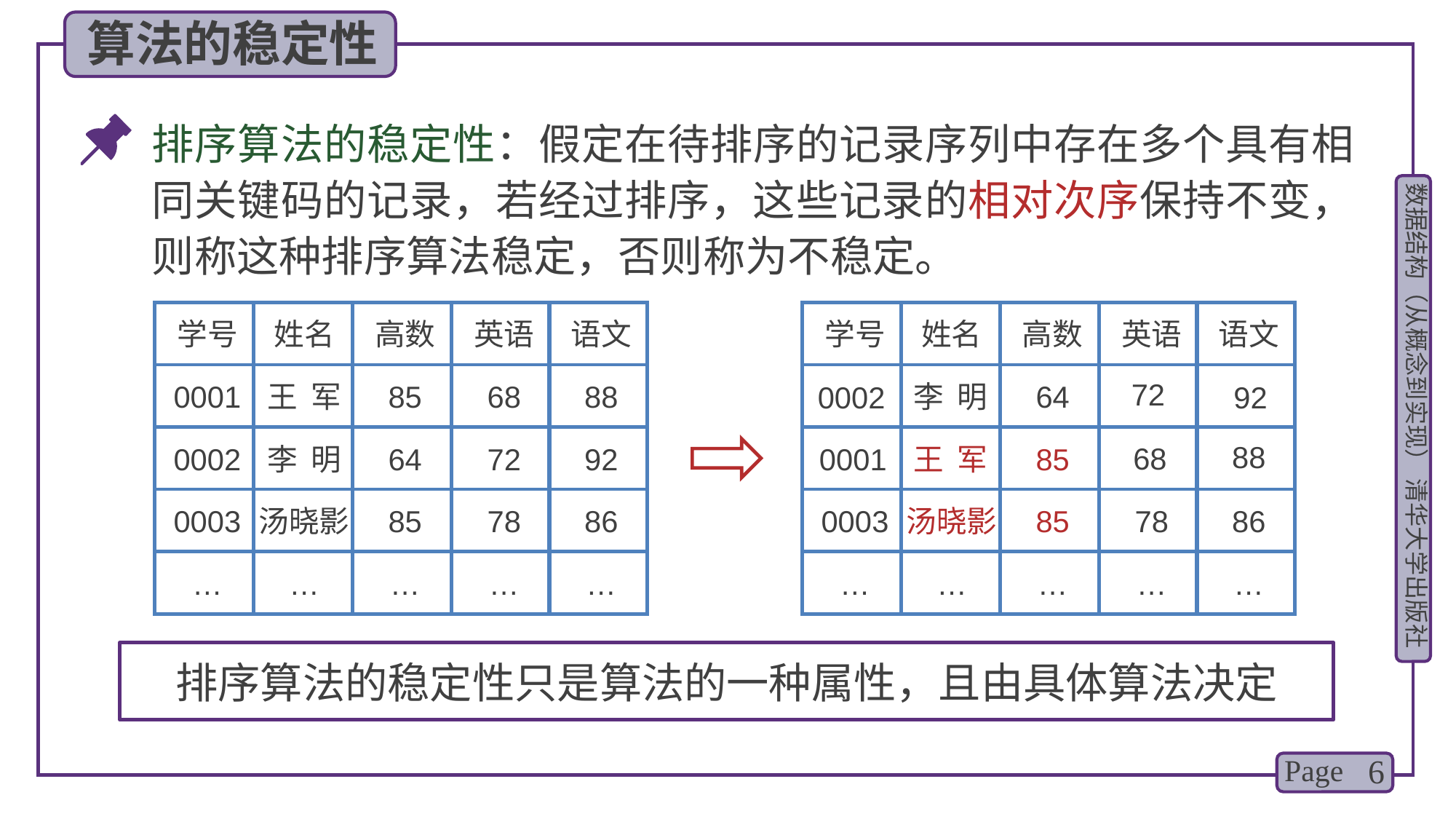

算法的稳定性

排序算法的稳定性：假定在待排序的记录序列中存在多个具有相同关键码的记录，若经过排序，这些记录的相对次序保持不变，则称这种排序算法稳定，否则称为不稳定。

学号

姓名

高数

英语

语文

0001

王  军

85

68

88

0002

李  明

64

72

92

0003

汤晓影

85

78

86

…

…

…

…

…

学号

姓名

高数

英语

语文
72

64

李  明
0002
92
88
68

0001
王  军

85

0003

汤晓影

85

78

86

…

…

…

…

…
排序算法的稳定性只是算法的一种属性，且由具体算法决定